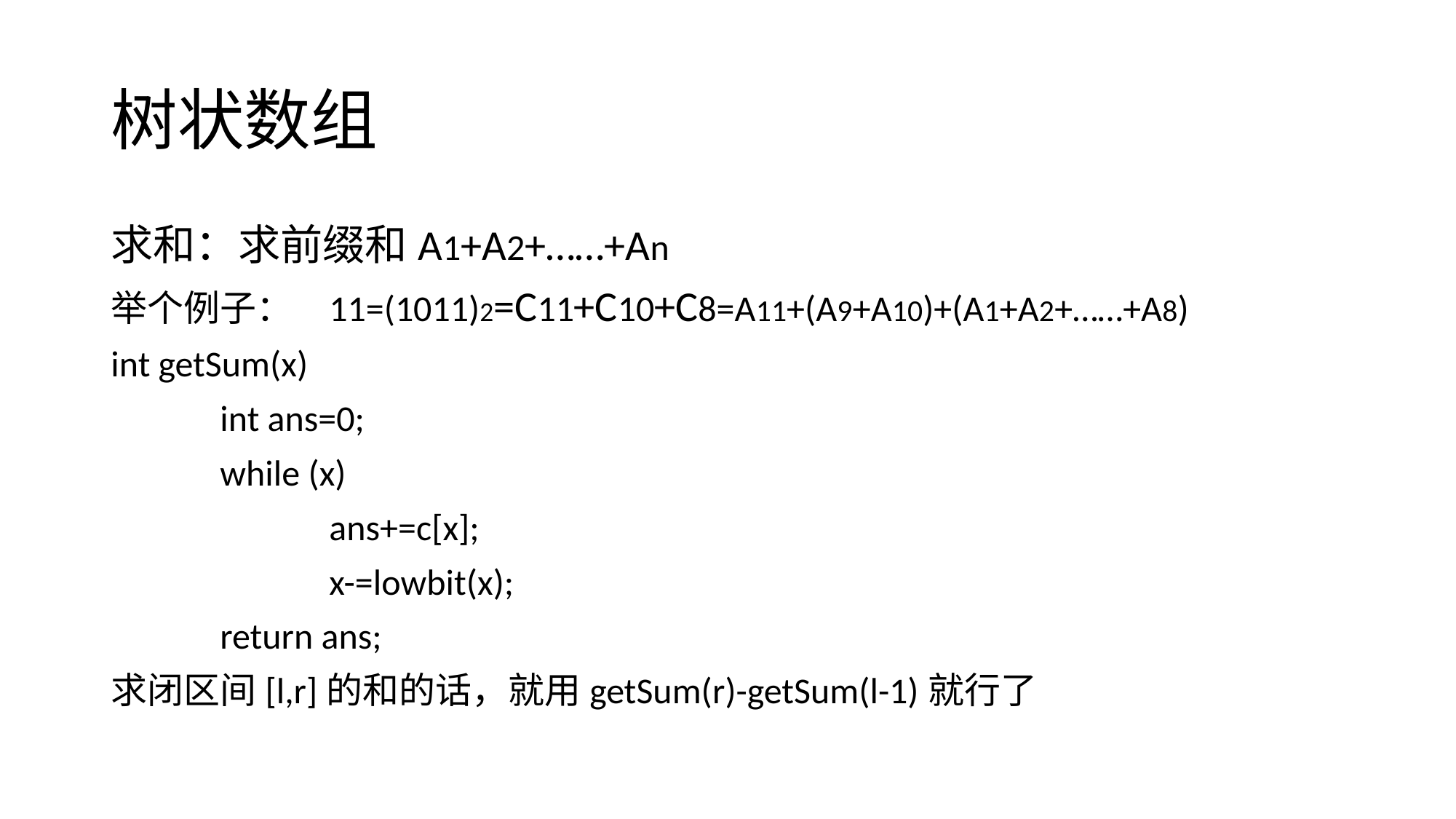

# 树状数组
求和：求前缀和A1+A2+……+An
举个例子：	11=(1011)2=C11+C10+C8=A11+(A9+A10)+(A1+A2+……+A8)
int getSum(x)
	int ans=0;
	while (x)
		ans+=c[x];
		x-=lowbit(x);
	return ans;
求闭区间[l,r]的和的话，就用getSum(r)-getSum(l-1)就行了